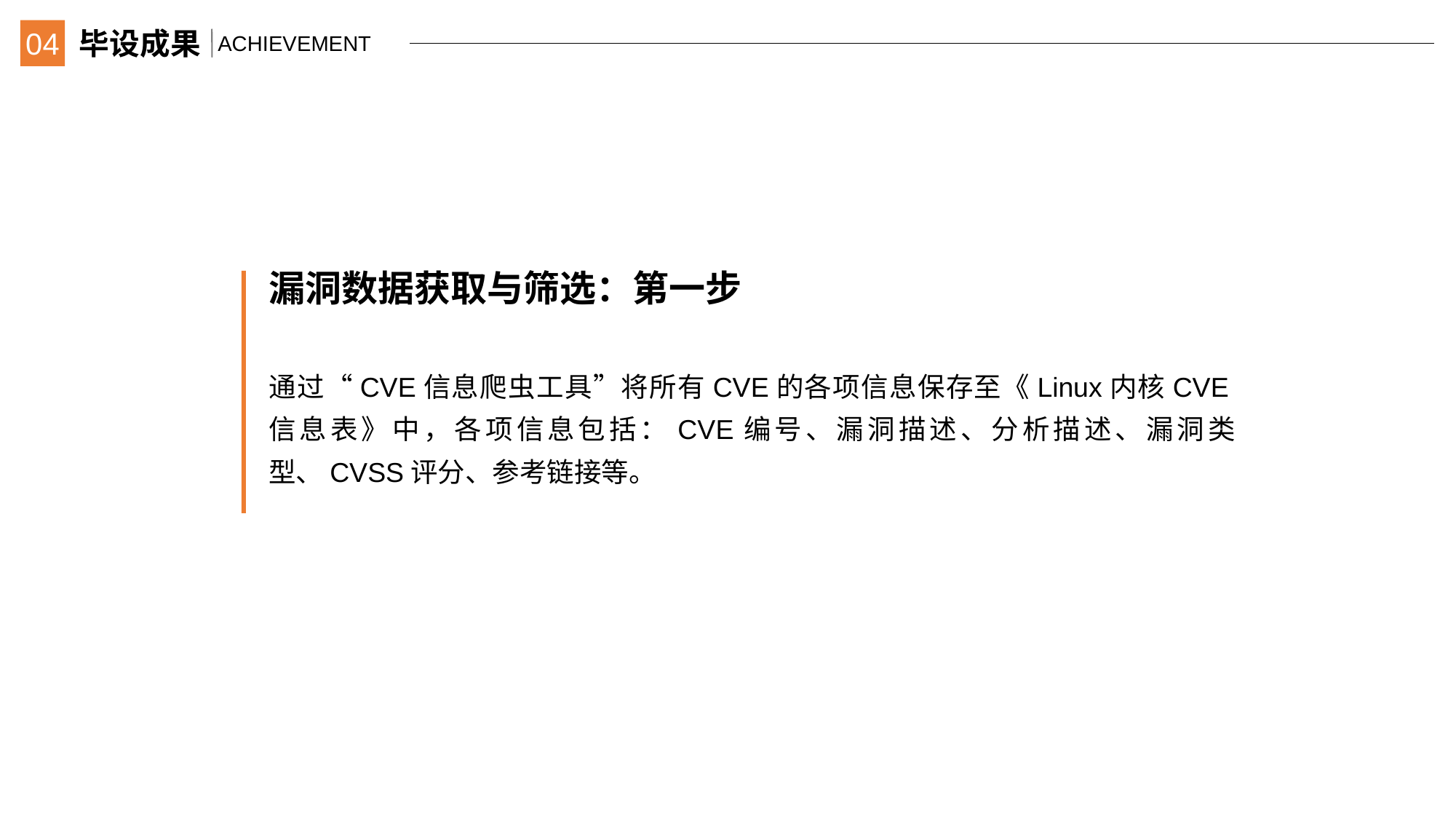

04
毕设成果

ACHIEVEMENT
漏洞数据获取与筛选：第一步

通过“CVE信息爬虫工具”将所有CVE的各项信息保存至《Linux内核CVE信息表》中，各项信息包括：CVE编号、漏洞描述、分析描述、漏洞类型、CVSS评分、参考链接等。